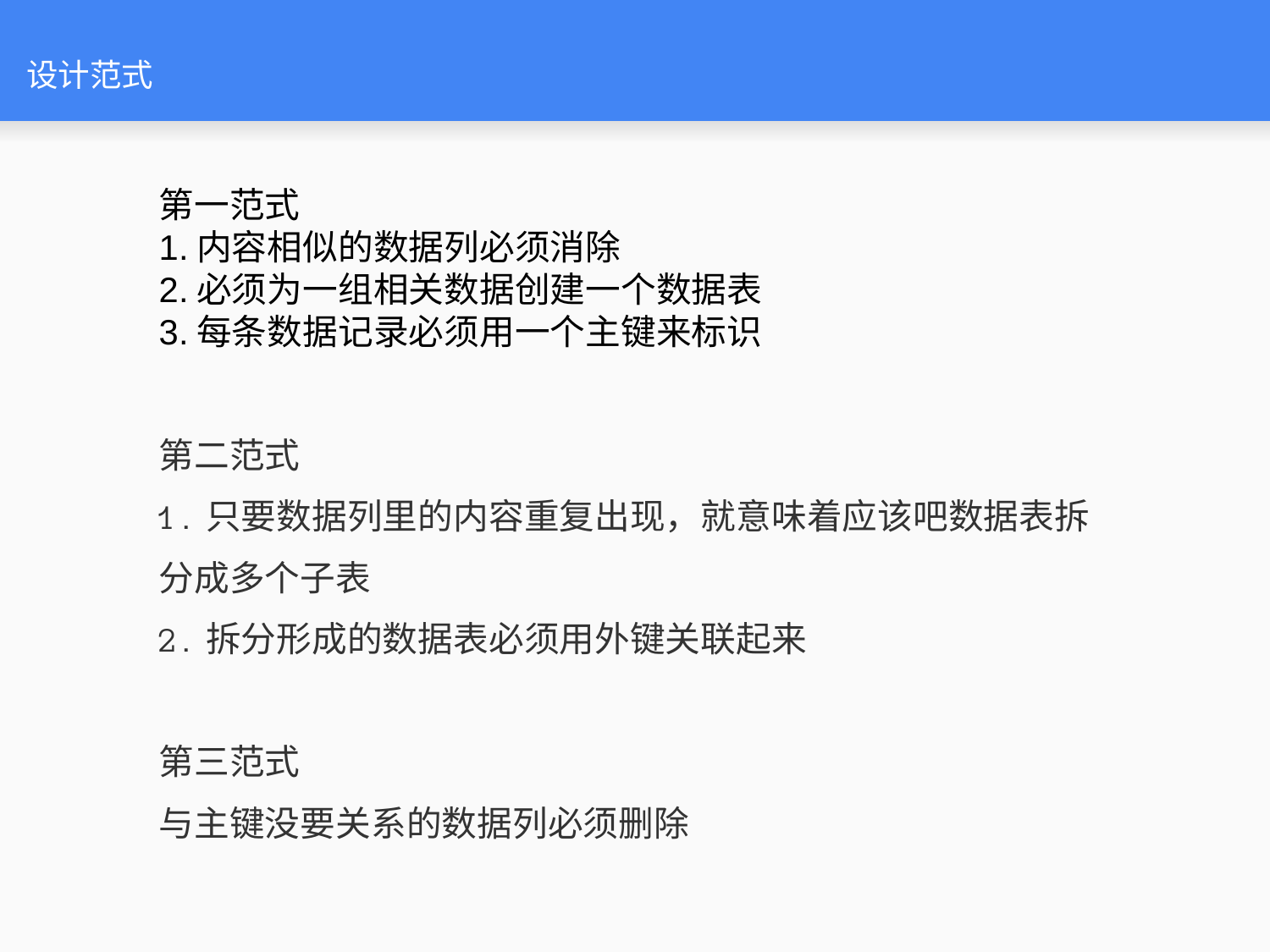

#
设计范式
第一范式
1.内容相似的数据列必须消除
2.必须为一组相关数据创建一个数据表
3.每条数据记录必须用一个主键来标识

第二范式
1.只要数据列里的内容重复出现，就意味着应该吧数据表拆分成多个子表
2.拆分形成的数据表必须用外键关联起来

第三范式
与主键没要关系的数据列必须删除